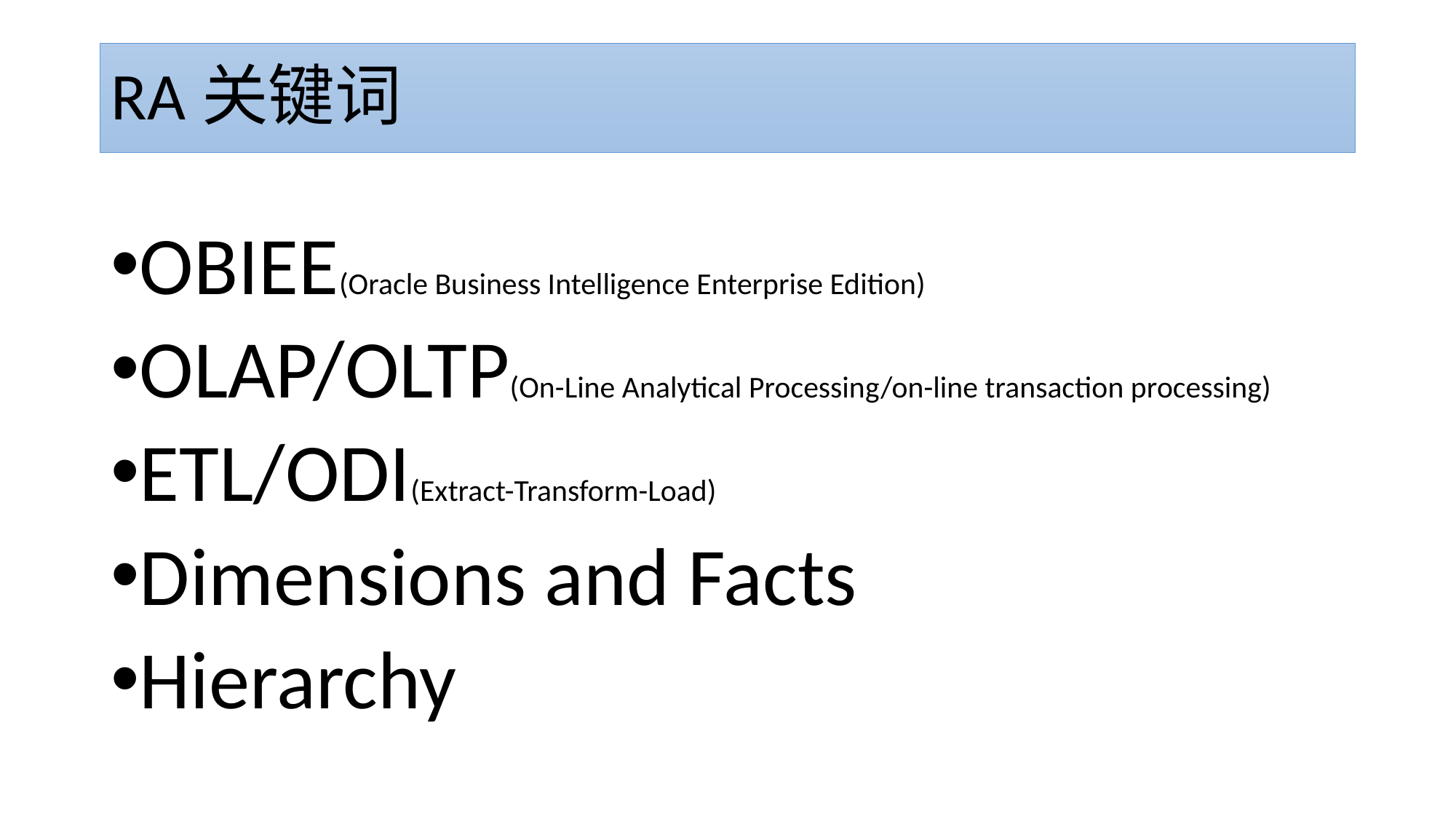

# RA关键词
OBIEE(Oracle Business Intelligence Enterprise Edition)
OLAP/OLTP(On-Line Analytical Processing/on-line transaction processing)
ETL/ODI(Extract-Transform-Load)
Dimensions and Facts
Hierarchy